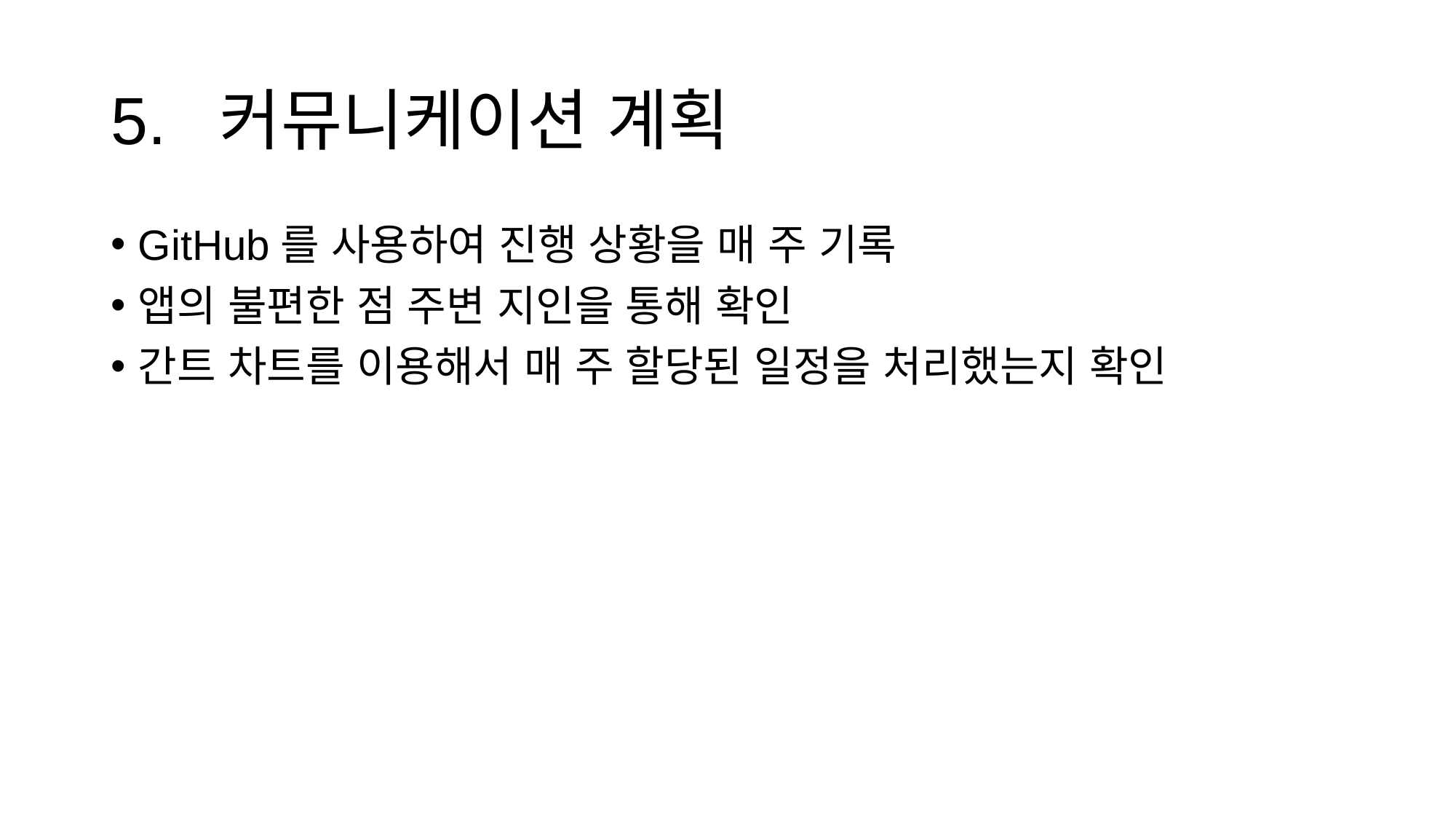

# 5.  커뮤니케이션 계획
GitHub를 사용하여 진행 상황을 매 주 기록
앱의 불편한 점 주변 지인을 통해 확인
간트 차트를 이용해서 매 주 할당된 일정을 처리했는지 확인